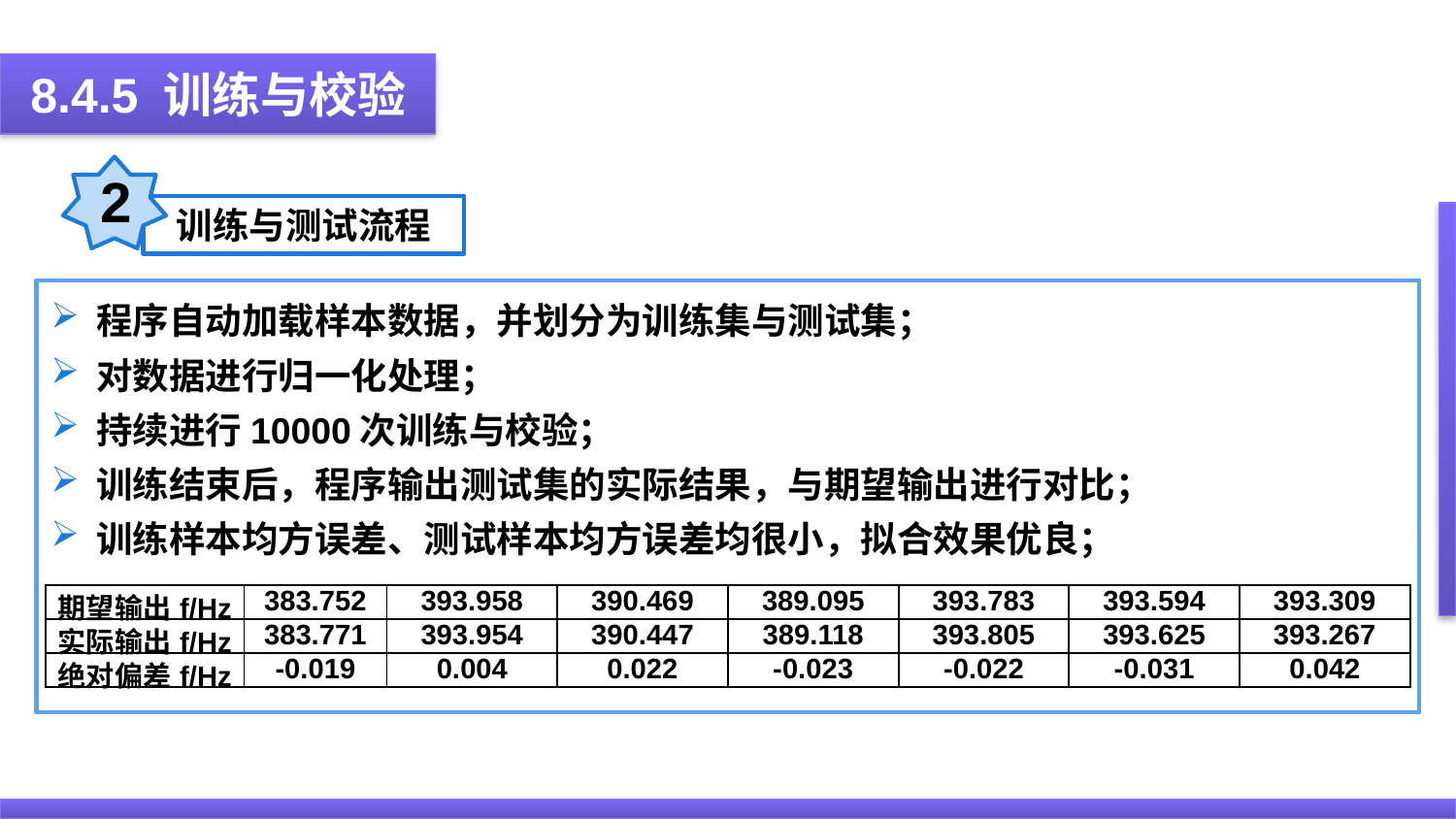

8.4.5 训练与校验
2
训练与测试流程
程序自动加载样本数据，并划分为训练集与测试集；
对数据进行归一化处理；
持续进行10000次训练与校验；
训练结束后，程序输出测试集的实际结果，与期望输出进行对比；
训练样本均方误差、测试样本均方误差均很小，拟合效果优良；

| 期望输出f/Hz | 383.752 | 393.958 | 390.469 | 389.095 | 393.783 | 393.594 | 393.309 |
| --- | --- | --- | --- | --- | --- | --- | --- |
| 实际输出f/Hz | 383.771 | 393.954 | 390.447 | 389.118 | 393.805 | 393.625 | 393.267 |
| 绝对偏差f/Hz | -0.019 | 0.004 | 0.022 | -0.023 | -0.022 | -0.031 | 0.042 |